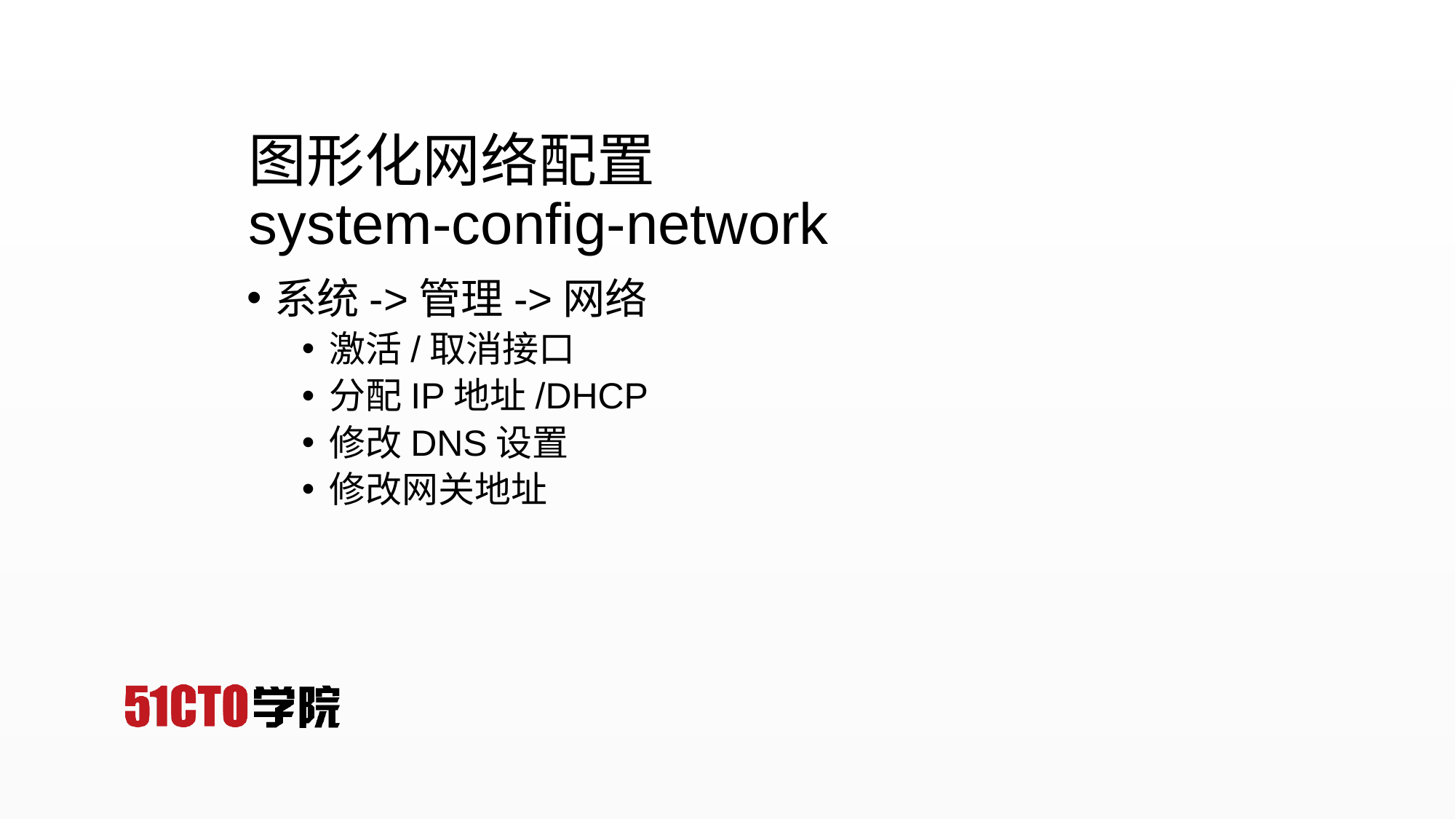

# 图形化网络配置 system-config-network
系统->管理->网络
激活/取消接口
分配IP地址/DHCP
修改DNS设置
修改网关地址